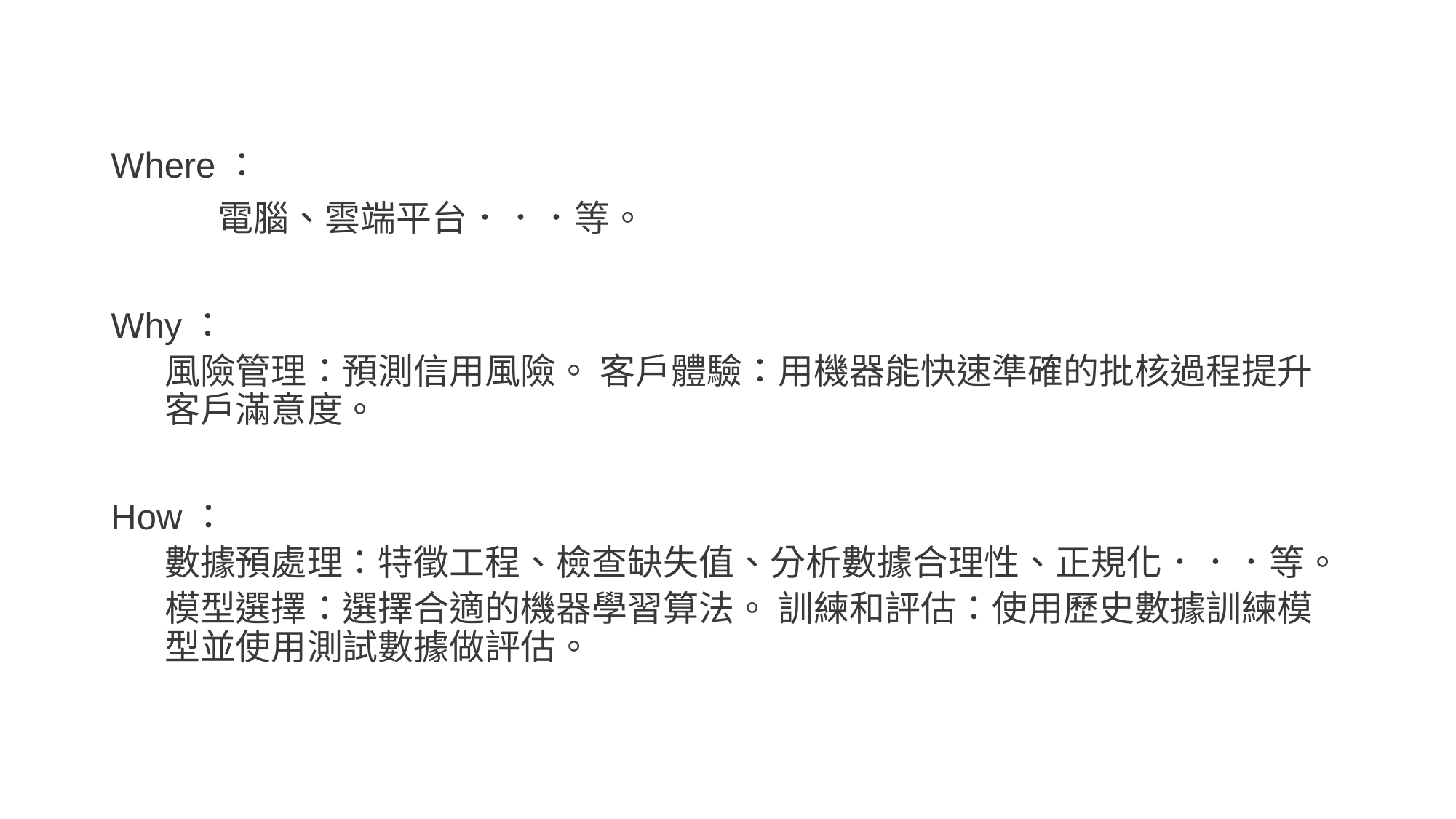

Where：
	電腦、雲端平台．．．等。

Why：
風險管理：預測信用風險。 客戶體驗：用機器能快速準確的批核過程提升客戶滿意度。

How：
數據預處理：特徵工程、檢查缺失值、分析數據合理性、正規化．．．等。
模型選擇：選擇合適的機器學習算法。 訓練和評估：使用歷史數據訓練模型並使用測試數據做評估。